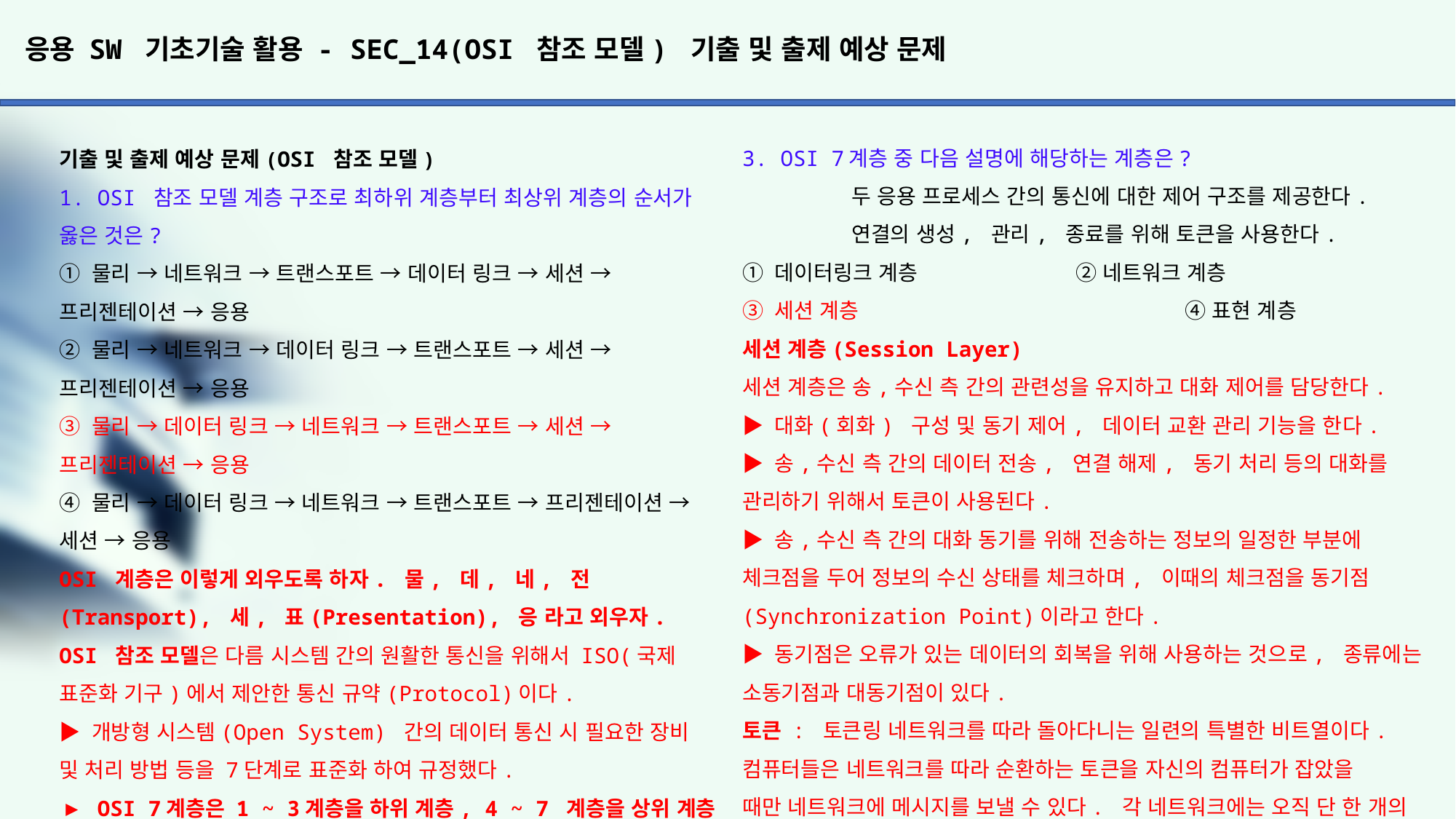

# 응용 SW 기초기술 활용 - SEC_14(OSI 참조 모델) 기출 및 출제 예상 문제
3. OSI 7계층 중 다음 설명에 해당하는 계층은?
	두 응용 프로세스 간의 통신에 대한 제어 구조를 제공한다.
	연결의 생성, 관리, 종료를 위해 토큰을 사용한다.
① 데이터링크 계층 		 ② 네트워크 계층
③ 세션 계층 			 ④ 표현 계층
세션 계층(Session Layer)
세션 계층은 송,수신 측 간의 관련성을 유지하고 대화 제어를 담당한다.
▶ 대화(회화) 구성 및 동기 제어, 데이터 교환 관리 기능을 한다.
▶ 송,수신 측 간의 데이터 전송, 연결 해제, 동기 처리 등의 대화를
관리하기 위해서 토큰이 사용된다.
▶ 송,수신 측 간의 대화 동기를 위해 전송하는 정보의 일정한 부분에
체크점을 두어 정보의 수신 상태를 체크하며, 이때의 체크점을 동기점
(Synchronization Point)이라고 한다.
▶ 동기점은 오류가 있는 데이터의 회복을 위해 사용하는 것으로, 종류에는 소동기점과 대동기점이 있다.
토큰 : 토큰링 네트워크를 따라 돌아다니는 일련의 특별한 비트열이다.
컴퓨터들은 네트워크를 따라 순환하는 토큰을 자신의 컴퓨터가 잡았을
때만 네트워크에 메시지를 보낼 수 있다. 각 네트워크에는 오직 단 한 개의 토큰만이 존재함으로써, 두 개 이상의 컴퓨터가 동시에 메시지를
전송할 가능성을 사전에 차단한다.
4. OSI 계층 모델 중 각 계층의 기능을 설명한 것으로 옳지 않은 것은?
① 물리 계층 - 전기적, 기능적, 절차적 기능 정의
② 데이터 링크 계층 - 흐름 제어, 에러 제어
③ 네트워크 계층 - 경로 설정 및 네트워크 연결 관리
④ 전송 계층 - 코드 변환, 구문 검색
코드 변환, 구문 검색은 표현(Presentation)계층의 기능이다.
기출 및 출제 예상 문제(OSI 참조 모델)
1. OSI 참조 모델 계층 구조로 최하위 계층부터 최상위 계층의 순서가 옳은 것은?
① 물리 → 네트워크 → 트랜스포트 → 데이터 링크 → 세션 → 프리젠테이션 → 응용
② 물리 → 네트워크 → 데이터 링크 → 트랜스포트 → 세션 → 프리젠테이션 → 응용
③ 물리 → 데이터 링크 → 네트워크 → 트랜스포트 → 세션 → 프리젠테이션 → 응용
④ 물리 → 데이터 링크 → 네트워크 → 트랜스포트 → 프리젠테이션 → 세션 → 응용
OSI 계층은 이렇게 외우도록 하자. 물, 데, 네, 전(Transport), 세, 표(Presentation), 응 라고 외우자.
OSI 참조 모델은 다름 시스템 간의 원활한 통신을 위해서 ISO(국제 표준화 기구)에서 제안한 통신 규약(Protocol)이다.
▶ 개방형 시스템(Open System) 간의 데이터 통신 시 필요한 장비
및 처리 방법 등을 7단계로 표준화 하여 규정했다.
▶ OSI 7계층은 1 ~ 3계층을 하위 계층, 4 ~ 7 계층을 상위 계층
이라고 한다.
- 하위 계층 : 물리 계층 – 데이터 링크 계층 – 네트워크 계층
- 상위 계층 : 전송 계층 – 세션 계층 – 표현 계층 – 응용 계층
2. OSI 7계층 중 네트워크 계층에 대한 설명으로 틀린 것은?
① 패킷을 발신지로부터 최종 목적지까지 전달하는 책임을 진다.
② 한 노드로부터 다른 노드로 프레임을 전송하는 책임을 진다.
③ 패킷에 발신지와 목적지의 논리 주소를 추가한다.
④ 라우터 또는 교환기는 패킷 전달을 위해 경로를 지정하거나 교환 기능을 제공한다.
네트워크 계층의 프로토콜 단위(PDU)는 패킷(Packet)이다. 데이터
단위가 프레임(Frame)인 계층은 데이터 링크 계층이다.
프로토콜 데이터 단위(PDU; Protocol Data Unit)
프로토콜 데이터 단위는 동일 계층 간에 교환되는 정보의 단위이다.
▶ 물리 계층 : 비트
▶ 데이터 링크 계층 : 프레임
▶ 네트워크 계층 : 패킷
▶ 전송 계층 : 세그먼트
▶ 세션, 표현, 응용 계층 : 메시지
네트워크 계층(Network Layer, 망 계층)
네트워크 계층은 개방 시스템들 간의 네트워크 연결을 관리하는
기능과 데이터의 교환 및 중계 기능을 한다.
▶ 네트워크 연결을 설정, 유지, 해제하는 기능을 한다.
▶ 발신지와 목적지의 논리적인 주소가 추가된 패킷을 최종 목적지까지 전달하는 책임을 진다.
▶ 최적의 경로 설정(Routing), 데이터 교환 및 중계, 트래픽 제어, 패킷 정보 전송을 수행한다.
▶ X.25, IP 등의 표준 프로토콜이 있다.
▶ 관련 장비 : 라우터